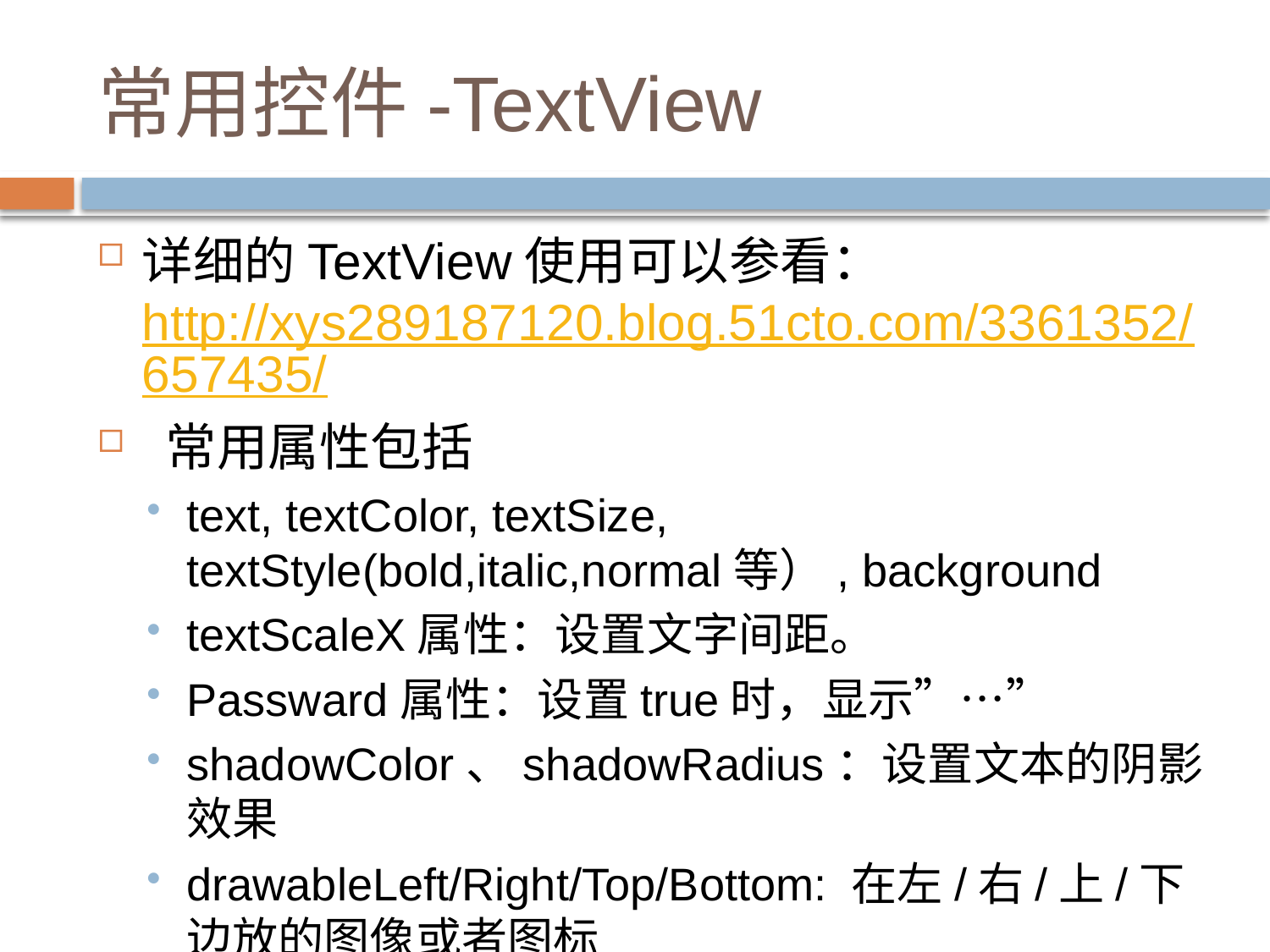

# 常用控件-TextView
详细的TextView使用可以参看： http://xys289187120.blog.51cto.com/3361352/657435/
 常用属性包括
text, textColor, textSize, textStyle(bold,italic,normal等）, background
textScaleX属性：设置文字间距。
Passward属性：设置true时，显示”…”
shadowColor、shadowRadius：设置文本的阴影效果
drawableLeft/Right/Top/Bottom: 在左/右/上/下边放的图像或者图标